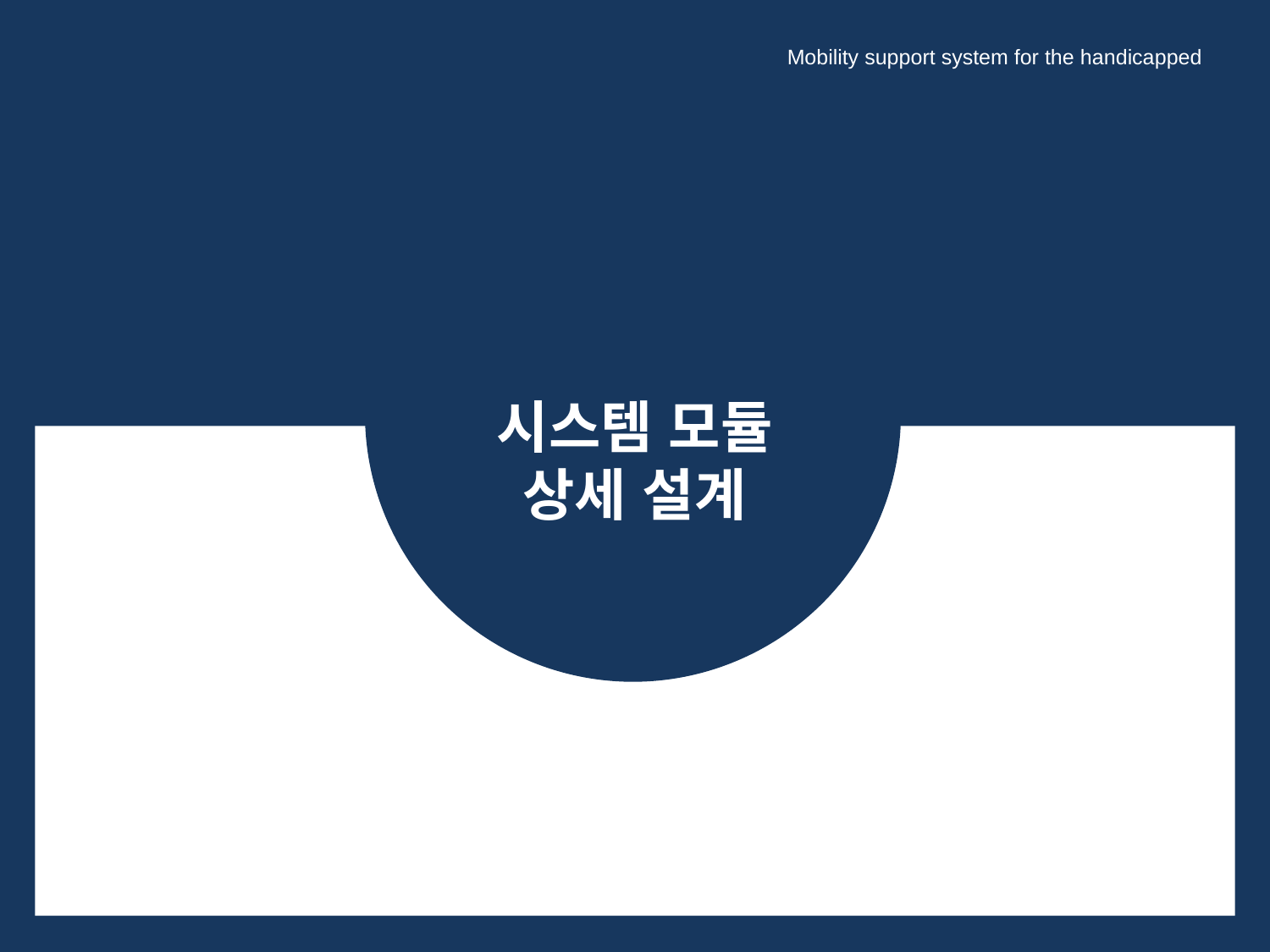

Mobility support system for the handicapped

시스템 모듈
상세 설계